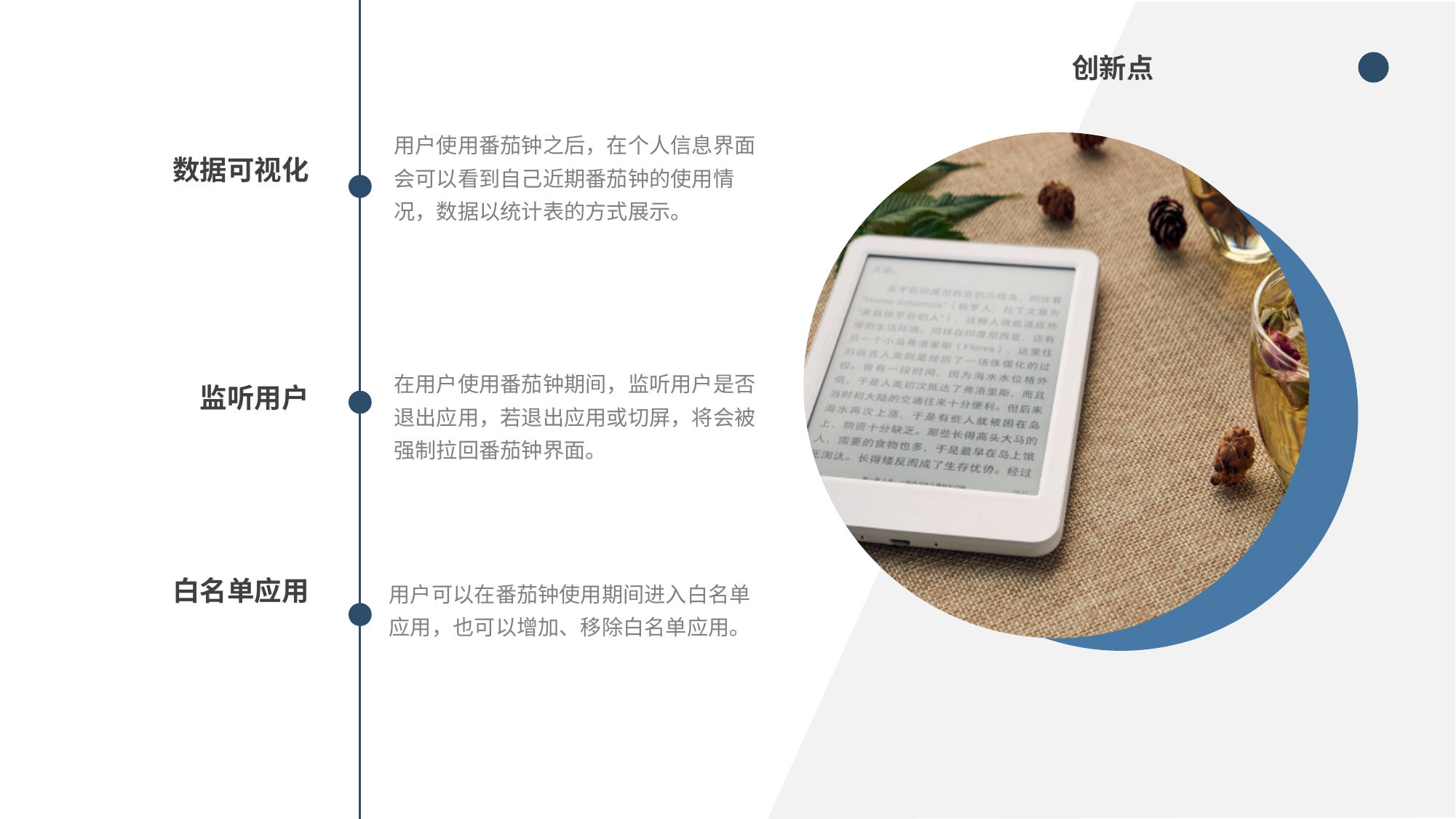

创新点

用户使用番茄钟之后，在个人信息界面会可以看到自己近期番茄钟的使用情况，数据以统计表的方式展示。

数据可视化

在用户使用番茄钟期间，监听用户是否退出应用，若退出应用或切屏，将会被强制拉回番茄钟界面。
监听用户

白名单应用

用户可以在番茄钟使用期间进入白名单应用，也可以增加、移除白名单应用。